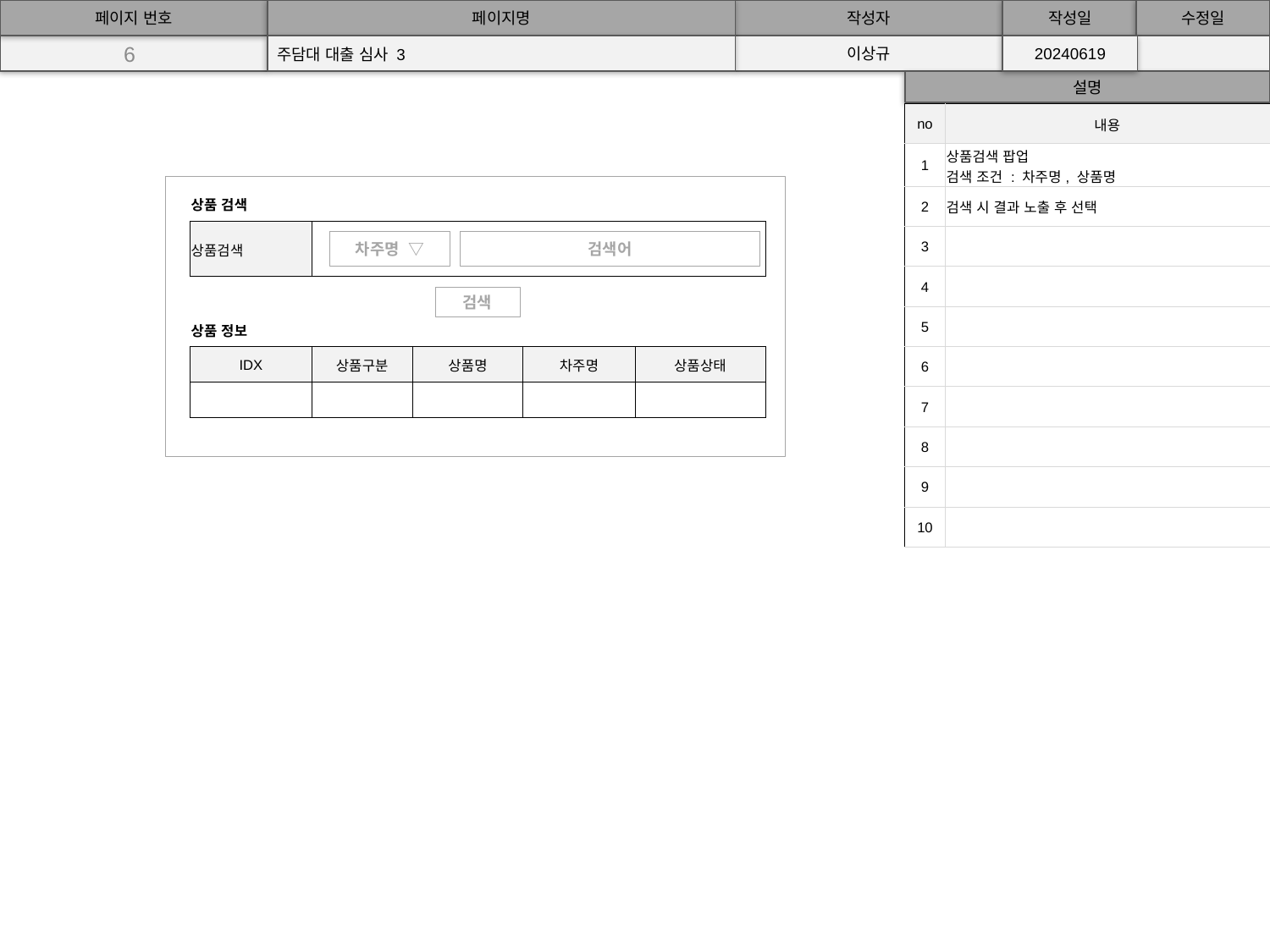

페이지 번호
페이지명
작성자
작성일
수정일

이상규

6
20240619
주담대 대출 심사 3
설명
| no | 내용 |
| --- | --- |
| 1 | 상품검색 팝업 검색 조건 : 차주명, 상품명 |
| 2 | 검색 시 결과 노출 후 선택 |
| 3 |  |
| 4 |  |
| 5 |  |
| 6 |  |
| 7 |  |
| 8 |  |
| 9 |  |
| 10 |  |

| 상품 검색 |  |  |  |  |
| --- | --- | --- | --- | --- |
| 상품검색 |  |  |  |  |
|  |  |  |  |  |
| 상품 정보 |  |  |  |  |
| IDX | 상품구분 | 상품명 | 차주명 | 상품상태 |
|  |  |  |  |  |
차주명  ▽
검색어
검색